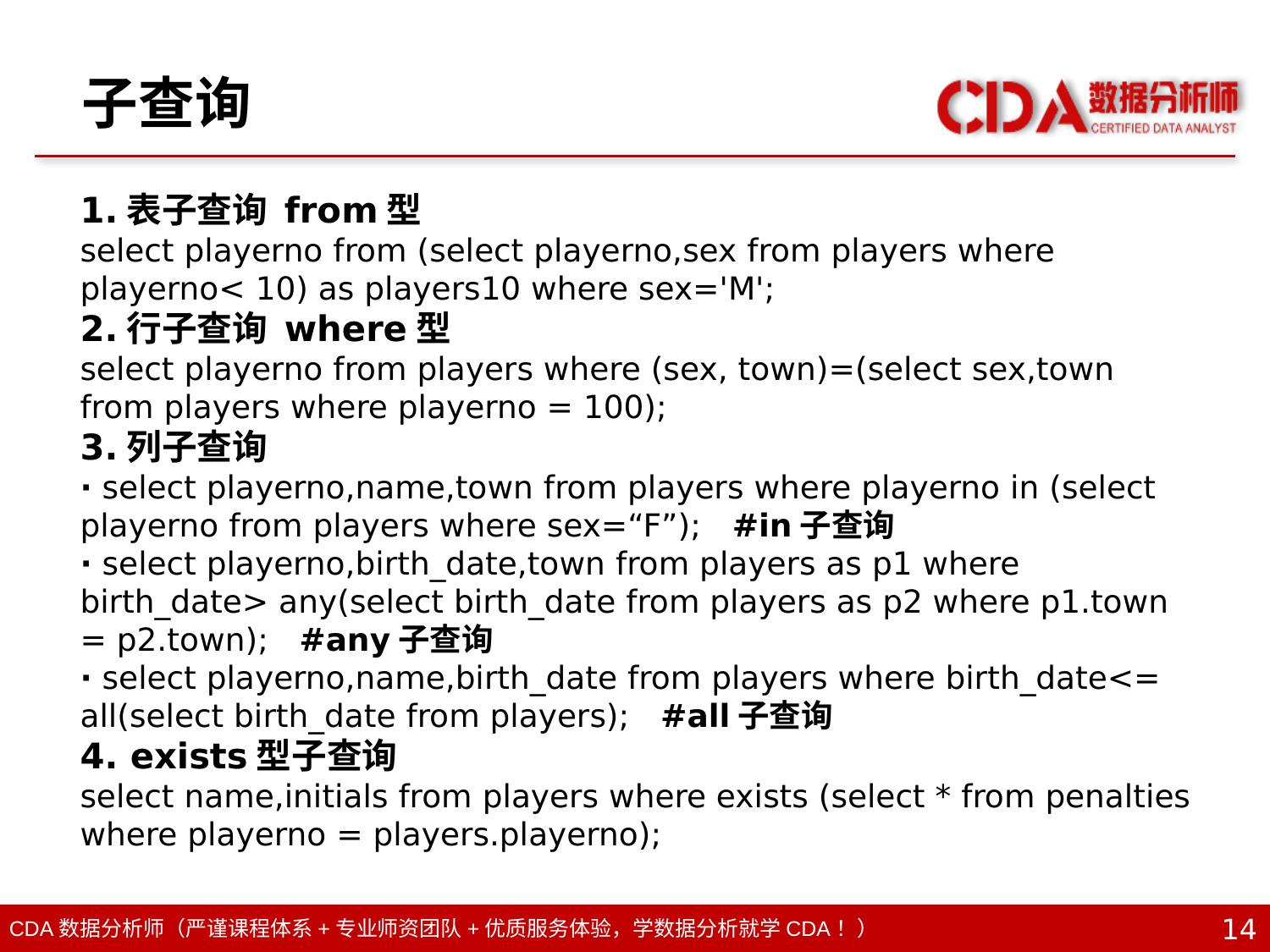

# 子查询
1.表子查询 from型
select playerno from (select playerno,sex from players where playerno< 10) as players10 where sex='M';
2.行子查询 where型
select playerno from players where (sex, town)=(select sex,town from players where playerno = 100);
3.列子查询
· select playerno,name,town from players where playerno in (select playerno from players where sex=“F”);   #in子查询
· select playerno,birth_date,town from players as p1 where birth_date> any(select birth_date from players as p2 where p1.town = p2.town);   #any子查询
· select playerno,name,birth_date from players where birth_date<= all(select birth_date from players);   #all子查询
4. exists型子查询
select name,initials from players where exists (select * from penalties where playerno = players.playerno);

14